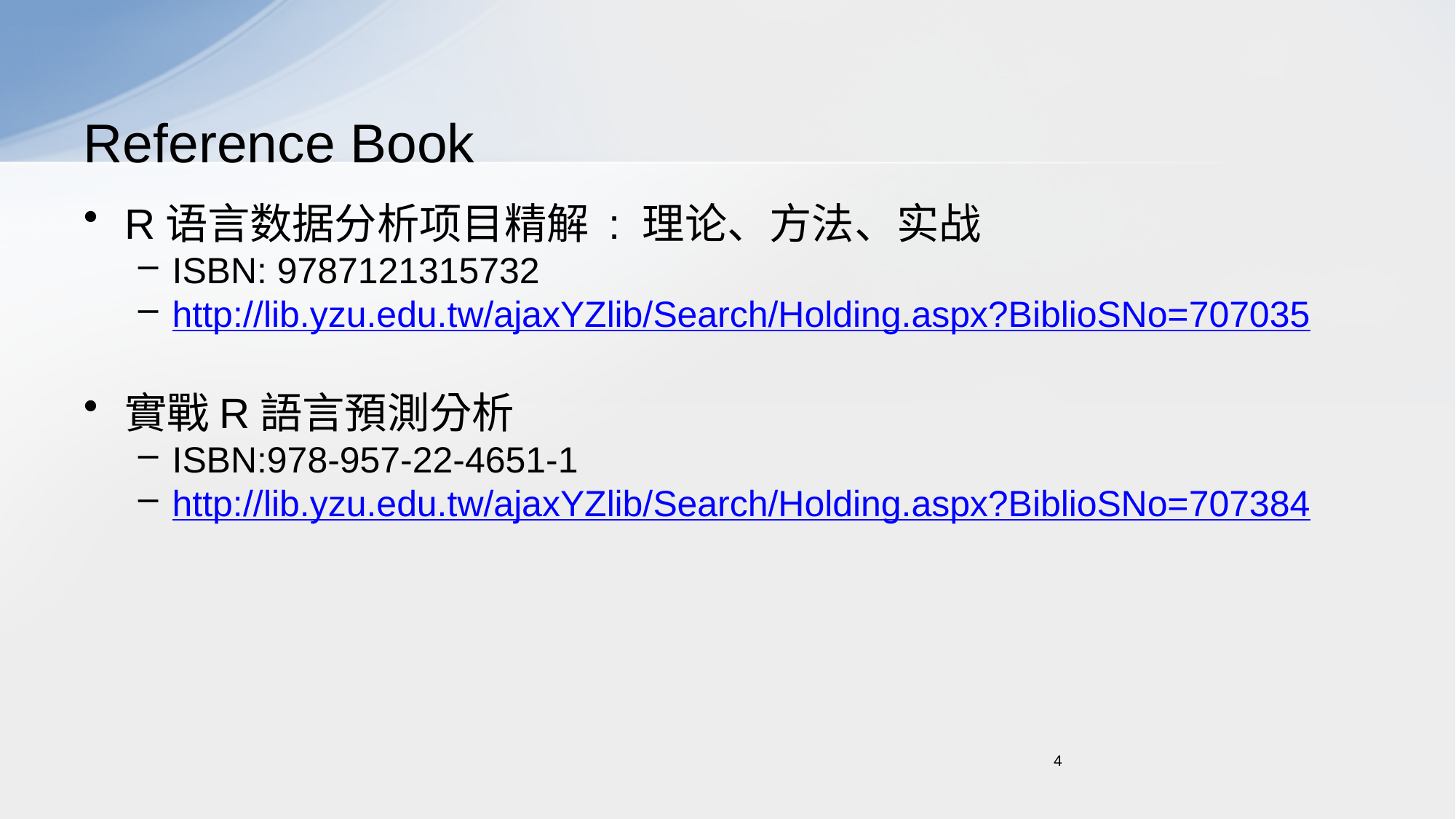

# Reference Book
R语言数据分析项目精解 : 理论、方法、实战
ISBN: 9787121315732
http://lib.yzu.edu.tw/ajaxYZlib/Search/Holding.aspx?BiblioSNo=707035

實戰R語言預測分析
ISBN:978-957-22-4651-1
http://lib.yzu.edu.tw/ajaxYZlib/Search/Holding.aspx?BiblioSNo=707384

4